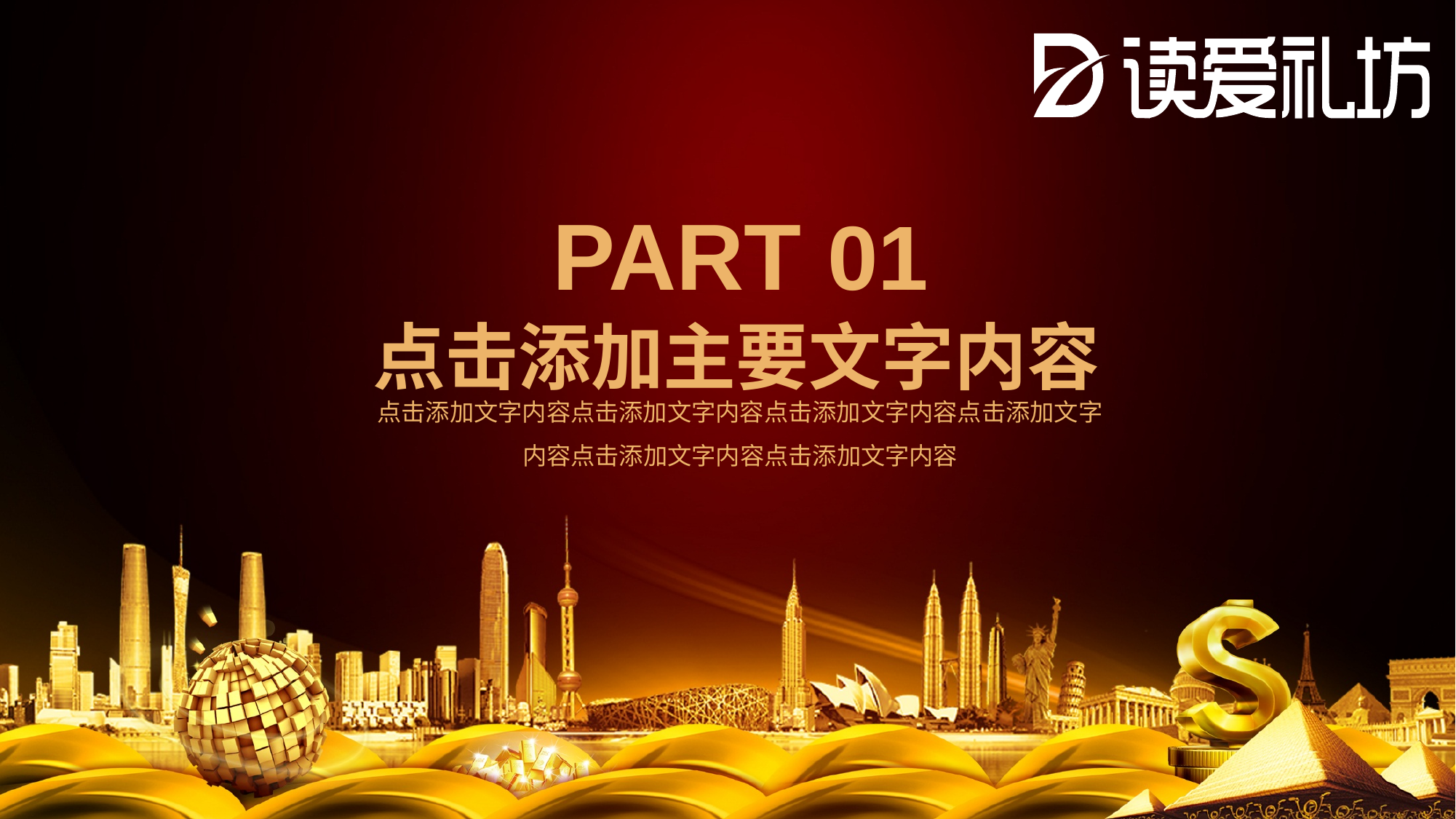

PART 01
点击添加主要文字内容
点击添加文字内容点击添加文字内容点击添加文字内容点击添加文字
内容点击添加文字内容点击添加文字内容